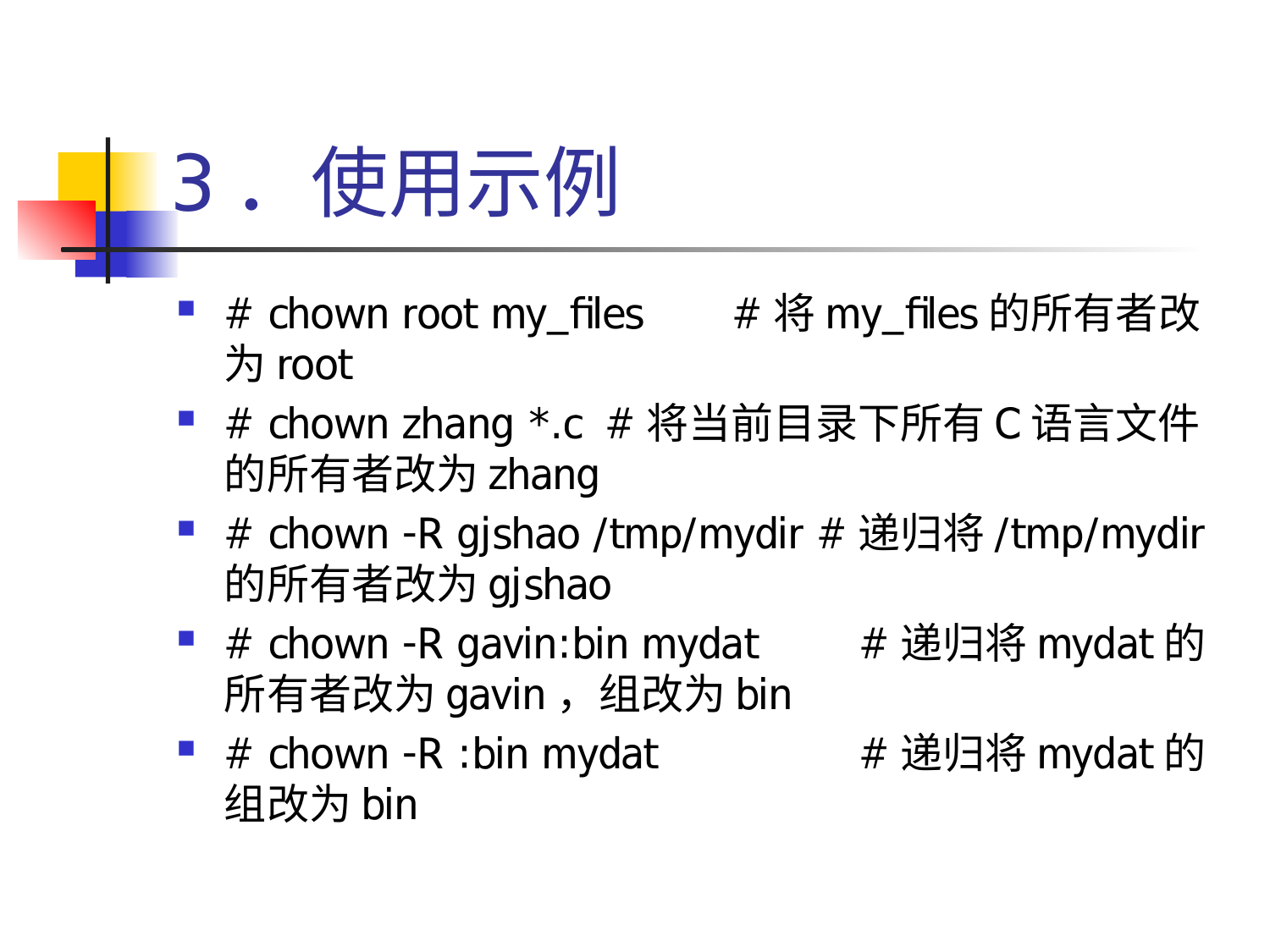

# 3．使用示例
# chown root my_files 	#将my_files的所有者改为root
# chown zhang *.c 	#将当前目录下所有C语言文件的所有者改为zhang
# chown -R gjshao /tmp/mydir #递归将/tmp/mydir的所有者改为gjshao
# chown -R gavin:bin mydat 	#递归将mydat的所有者改为gavin，组改为bin
# chown -R :bin mydat 		#递归将mydat的组改为bin